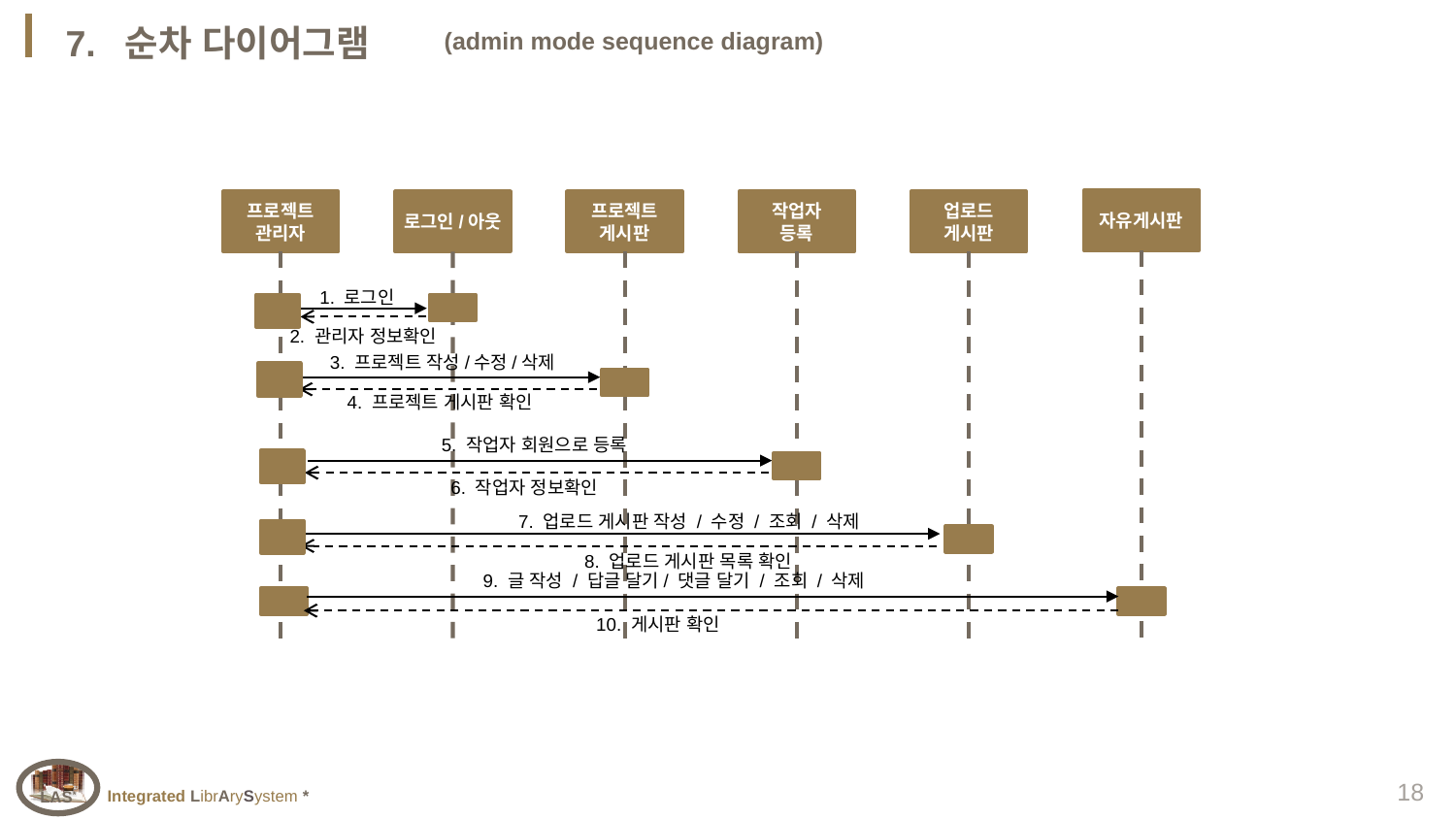

7.  순차 다이어그램
(admin mode sequence diagram)
자유게시판
프로젝트
관리자
로그인/아웃
프로젝트
게시판
작업자
등록
업로드
게시판
1. 로그인

2. 관리자 정보확인
3. 프로젝트 작성/수정/삭제

4. 프로젝트 게시판 확인
5. 작업자 회원으로 등록

6. 작업자 정보확인
7. 업로드 게시판 작성 / 수정 / 조회 / 삭제

8. 업로드 게시판 목록 확인

9. 글 작성 / 답글 달기/ 댓글 달기 / 조회 / 삭제

10. 게시판 확인
18